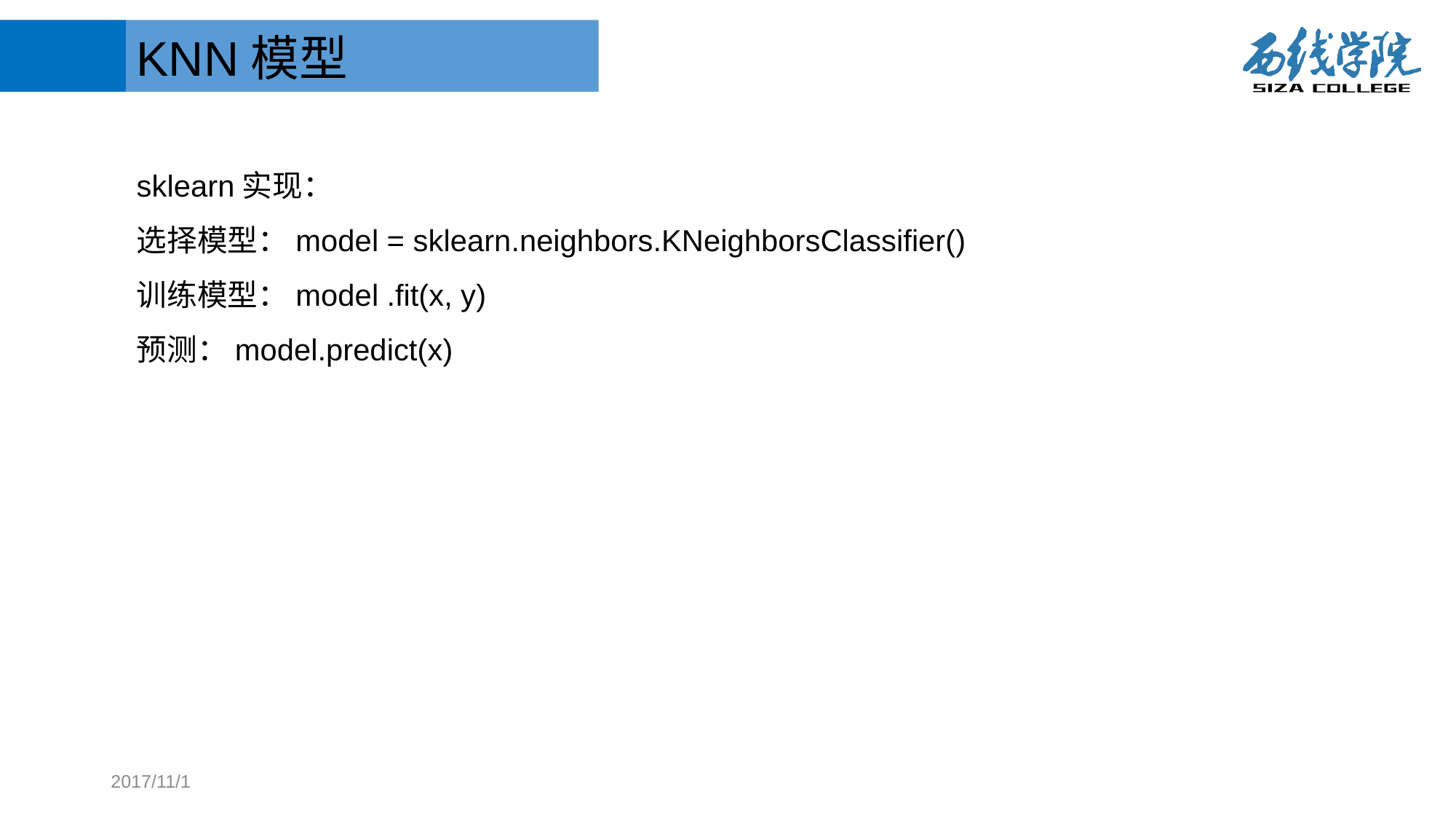

KNN模型
sklearn实现：
选择模型：model = sklearn.neighbors.KNeighborsClassifier()
训练模型：model .fit(x, y)
预测：model.predict(x)
2017/11/1